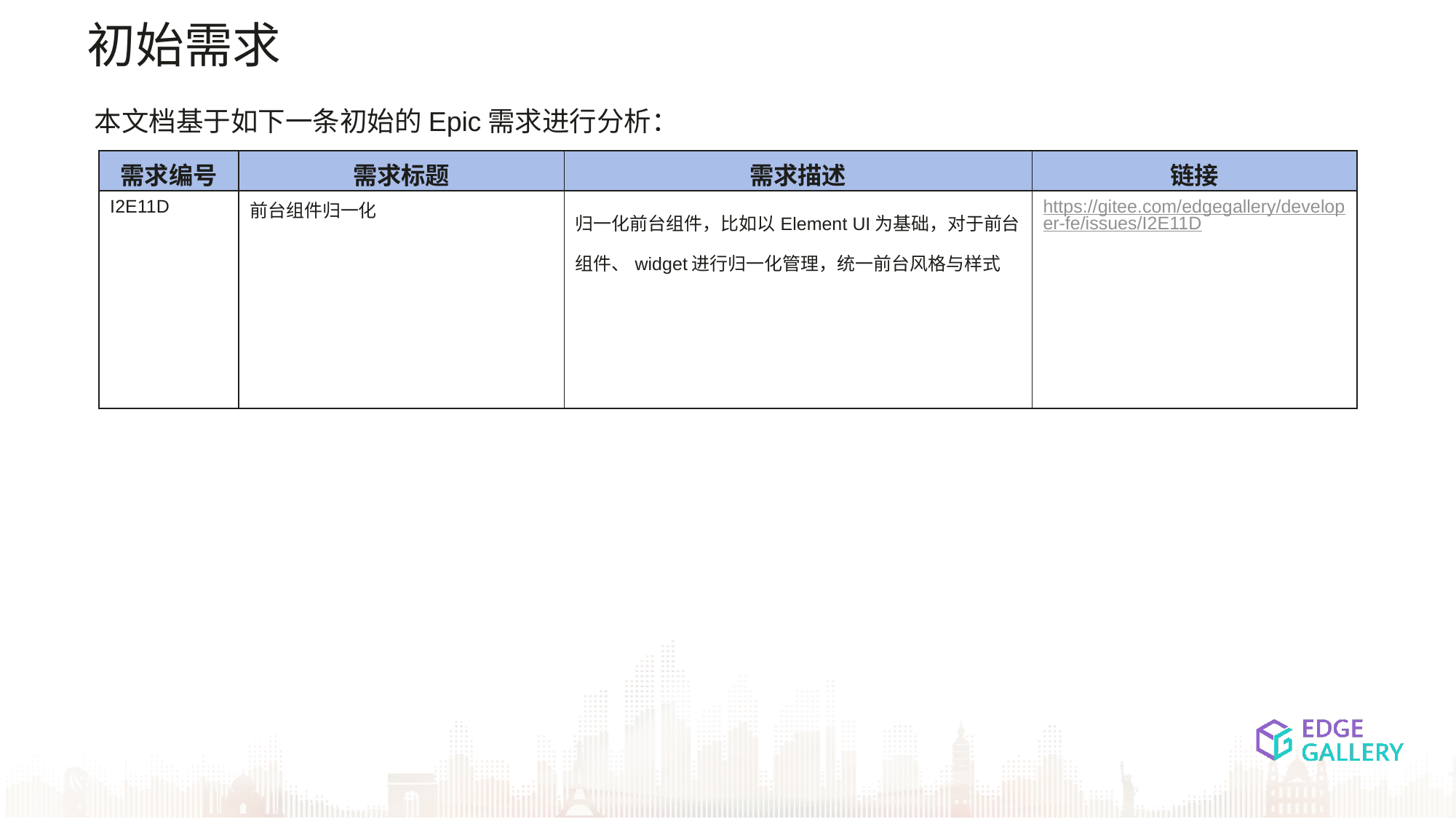

初始需求
本文档基于如下一条初始的Epic需求进行分析：
| 需求编号 | 需求标题 | 需求描述 | 链接 |
| --- | --- | --- | --- |
| I2E11D | 前台组件归一化 | 归一化前台组件，比如以Element UI为基础，对于前台组件、widget进行归一化管理，统一前台风格与样式 | https://gitee.com/edgegallery/developer-fe/issues/I2E11D |